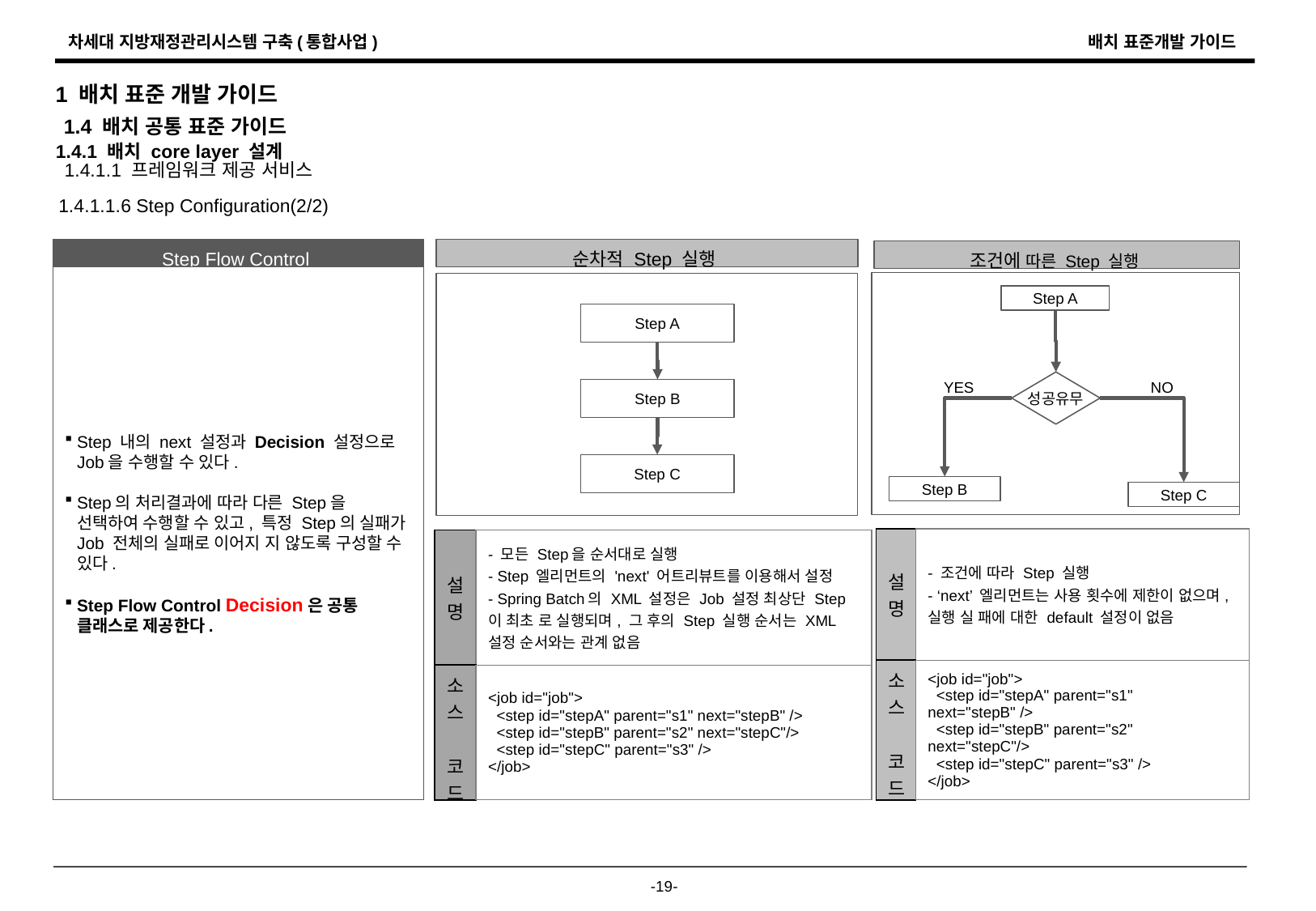

1 배치 표준 개발 가이드
1.4 배치 공통 표준 가이드
1.4.1 배치 core layer 설계
1.4.1.1 프레임워크 제공 서비스
1.4.1.1.6 Step Configuration(2/2)
Step Flow Control
순차적 Step 실행
조건에 따른 Step 실행
Step 내의 next 설정과 Decision 설정으로 Job을 수행할 수 있다.

Step의 처리결과에 따라 다른 Step을 선택하여 수행할 수 있고, 특정 Step의 실패가 Job 전체의 실패로 이어지 지 않도록 구성할 수 있다.

Step Flow Control Decision은 공통 클래스로 제공한다.

Step A
Step A
성공유무
YES
NO
Step B
Step C
Step B
Step C
| 설명 | - 조건에 따라 Step 실행 - ‘next’ 엘리먼트는 사용 횟수에 제한이 없으며, 실행 실 패에 대한 default 설정이 없음 |
| --- | --- |
| 소스 코드 | <job id="job"> <step id="stepA" parent="s1" next="stepB" /> <step id="stepB" parent="s2" next="stepC"/> <step id="stepC" parent="s3" /> </job> |
| 설명 | - 모든 Step을 순서대로 실행 - Step 엘리먼트의 'next' 어트리뷰트를 이용해서 설정 - Spring Batch의 XML 설정은 Job 설정 최상단 Step이 최초 로 실행되며, 그 후의 Step 실행 순서는 XML 설정 순서와는 관계 없음 |
| --- | --- |
| 소스 코드 | <job id="job"> <step id="stepA" parent="s1" next="stepB" /> <step id="stepB" parent="s2" next="stepC"/> <step id="stepC" parent="s3" /> </job> |